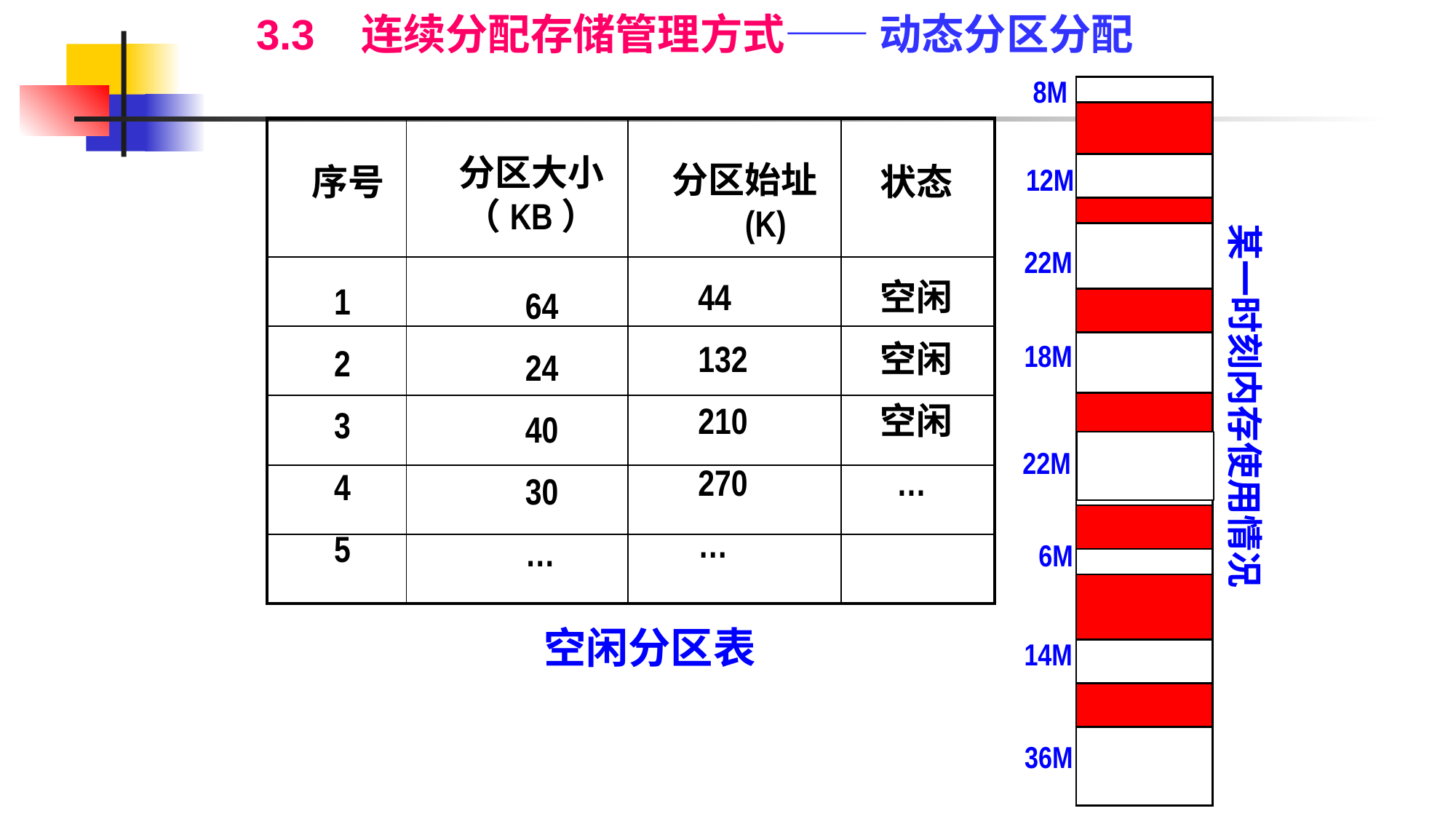

3.3   连续分配存储管理方式—— 动态分区分配
 8M

12M
|  |
| --- |
|  |
|  |
|  |
|  |
|  |
|  |
|  |
|  |
|  |
|  |
|  |
|  |
|  |
|  |
|  |
|  |  |  |  |
| --- | --- | --- | --- |
|  |  |  |  |
|  |  |  |  |
|  |  |  |  |
|  |  |  |  |
|  |  |  |  |
分区大小（KB）
分区始址     (K)
状态
序号
某一时刻内存使用情况
22M
44
132
210
270
…
空闲
空闲
空闲
  …
1
2
3
4
5
64
24
40
30
…
18M

22M
6M
 空闲分区表
14M
36M